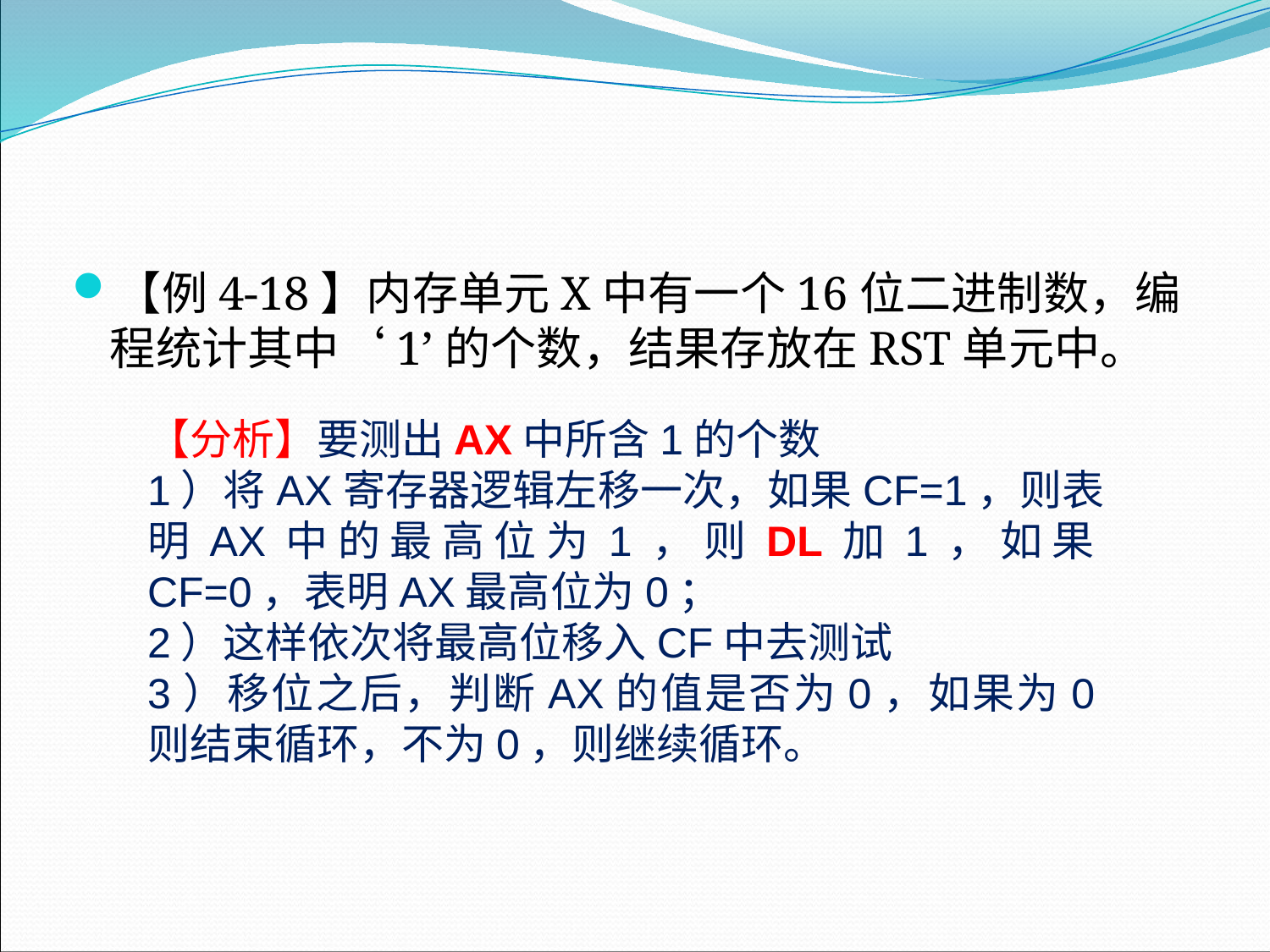

#
【例4-18】内存单元X中有一个16位二进制数，编程统计其中‘1’的个数，结果存放在RST单元中。

【分析】要测出AX中所含1的个数
1）将AX寄存器逻辑左移一次，如果CF=1，则表明AX中的最高位为1，则DL加1，如果CF=0，表明AX最高位为0；
2）这样依次将最高位移入CF中去测试
3）移位之后，判断AX的值是否为0，如果为0则结束循环，不为0，则继续循环。